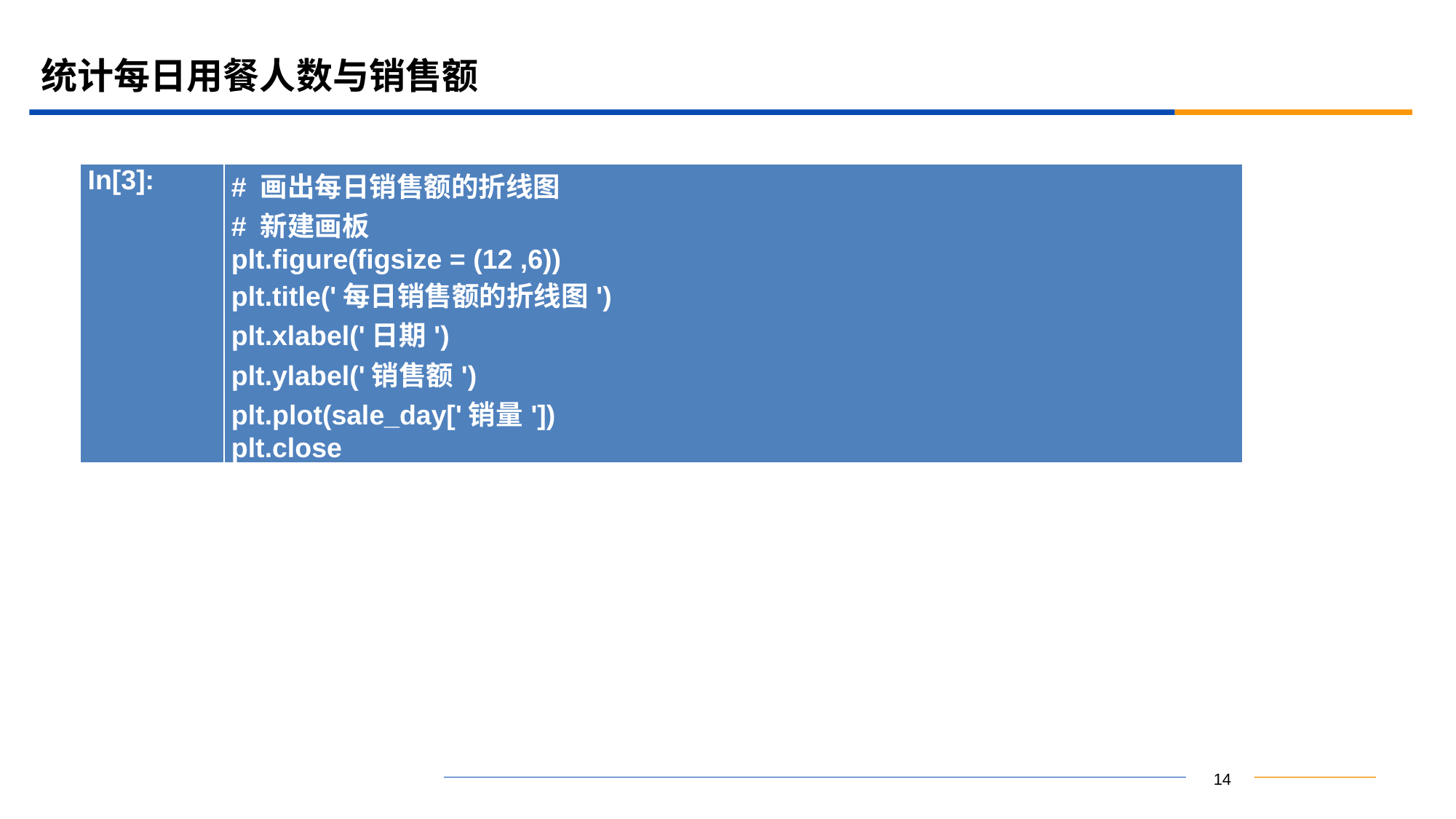

# 统计每日用餐人数与销售额
| In[3]: | # 画出每日销售额的折线图 # 新建画板 plt.figure(figsize = (12 ,6)) plt.title('每日销售额的折线图') plt.xlabel('日期') plt.ylabel('销售额') plt.plot(sale\_day['销量']) plt.close |
| --- | --- |